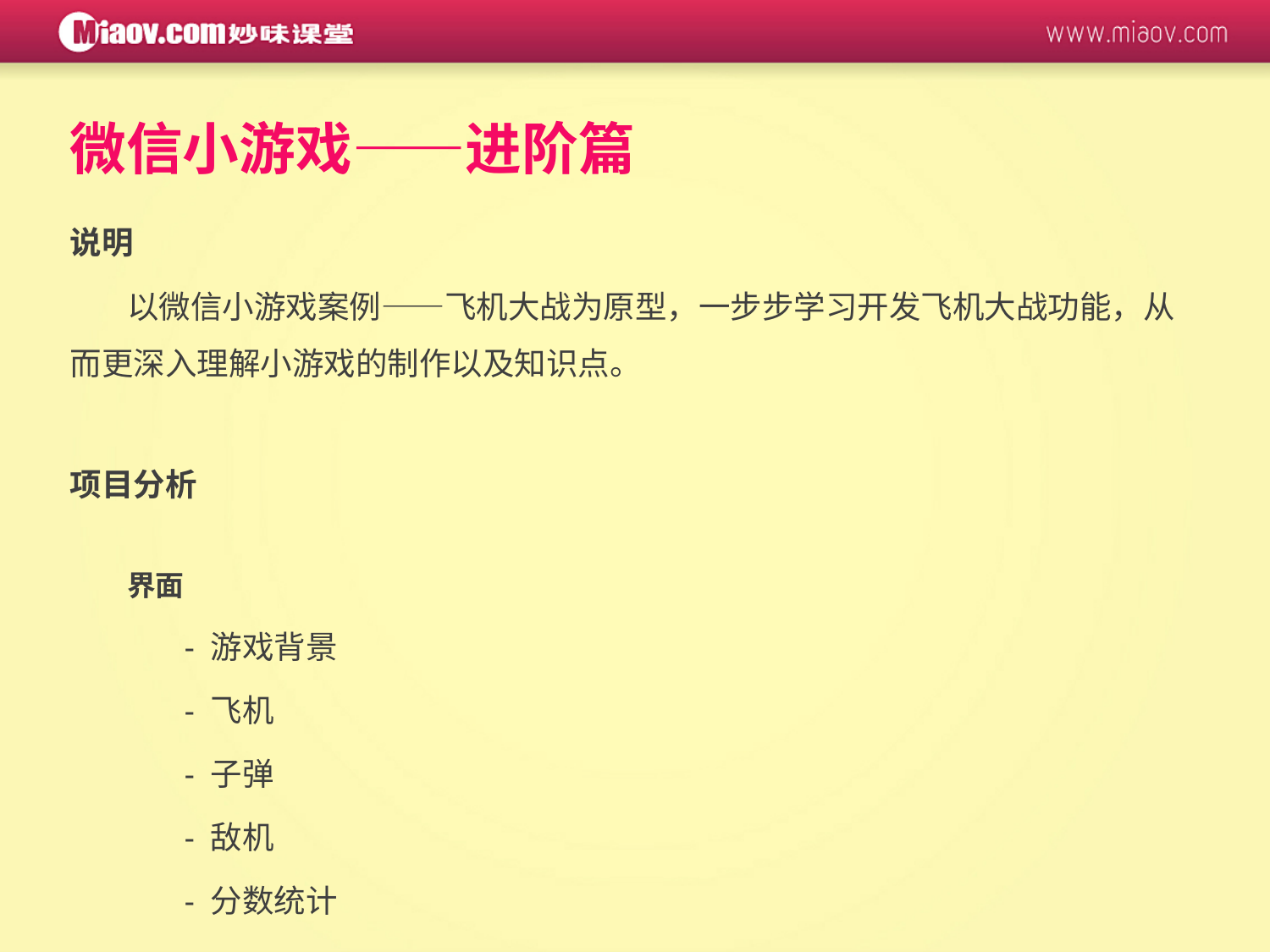

微信小游戏——进阶篇

说明
以微信小游戏案例——飞机大战为原型，一步步学习开发飞机大战功能，从而更深入理解小游戏的制作以及知识点。

项目分析

界面
	- 游戏背景
	- 飞机
	- 子弹
	- 敌机
	- 分数统计